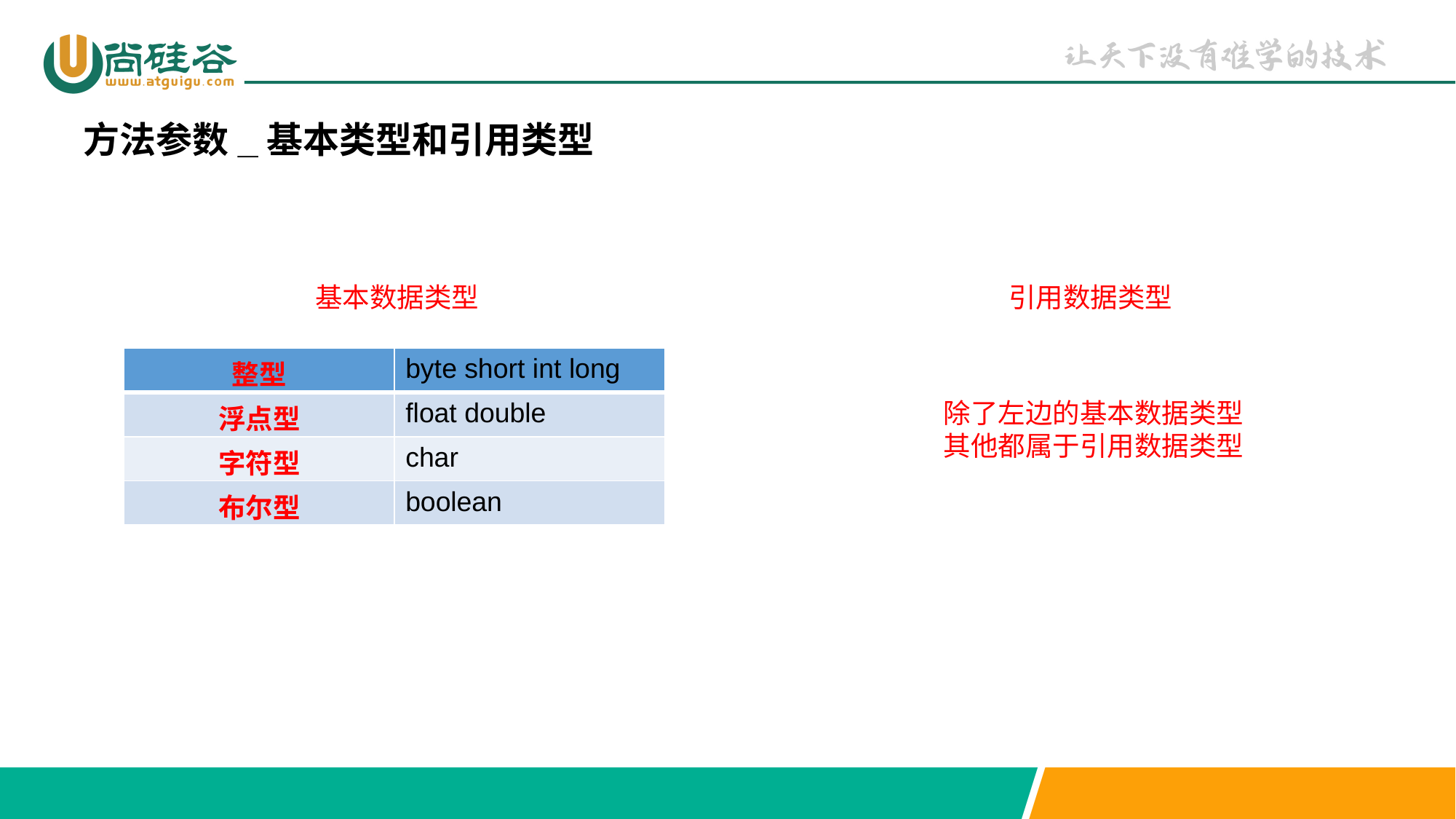

方法参数_基本类型和引用类型
基本数据类型
引用数据类型
| 整型 | byte short int long |
| --- | --- |
| 浮点型 | float double |
| 字符型 | char |
| 布尔型 | boolean |
除了左边的基本数据类型其他都属于引用数据类型